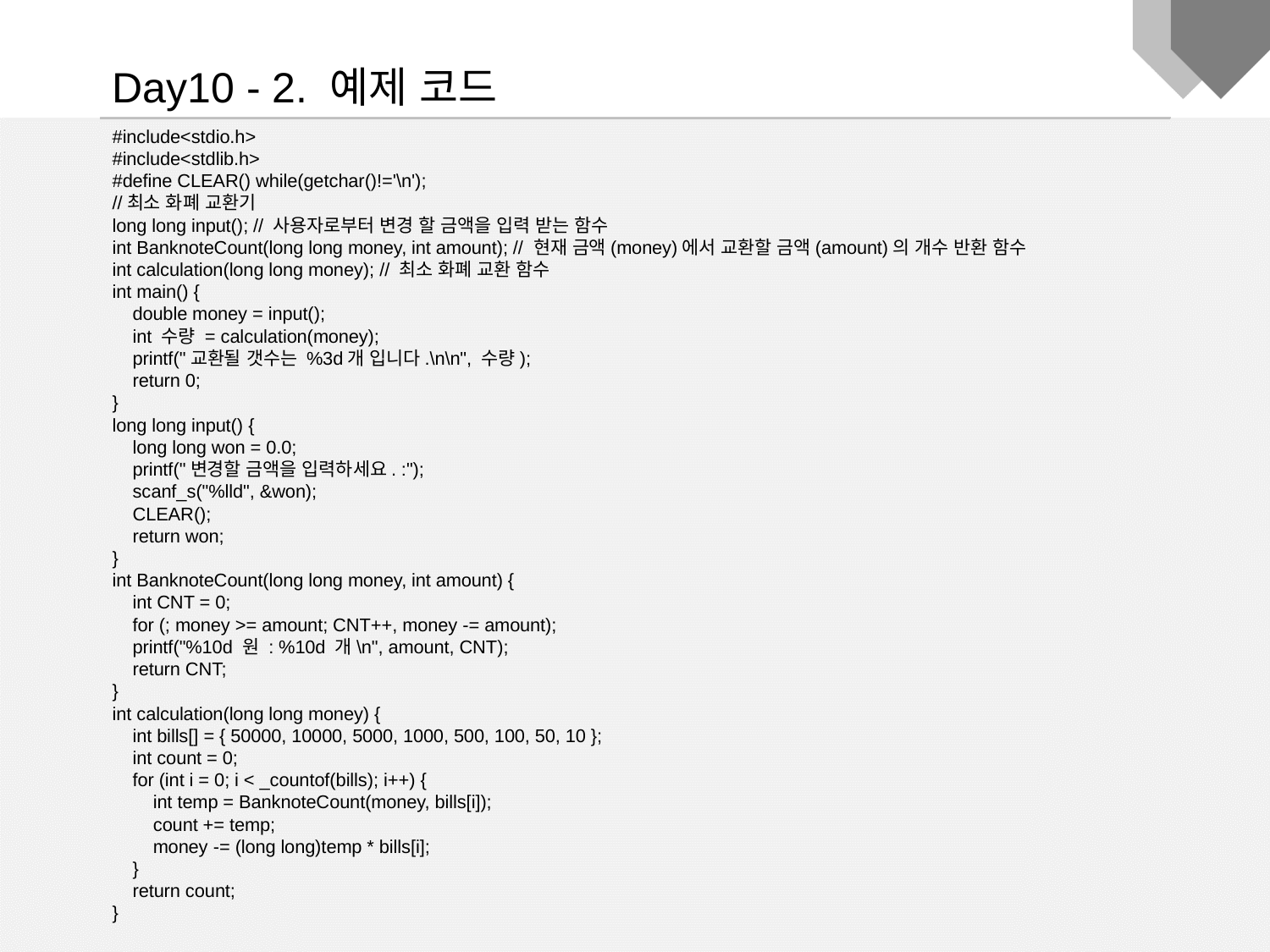

Day10 - 2. 예제 코드
#include<stdio.h>
#include<stdlib.h>
#define CLEAR() while(getchar()!='\n');
//최소 화폐 교환기
long long input(); // 사용자로부터 변경 할 금액을 입력 받는 함수
int BanknoteCount(long long money, int amount); // 현재 금액(money)에서 교환할 금액(amount)의 개수 반환 함수
int calculation(long long money); // 최소 화폐 교환 함수
int main() {
    double money = input();
    int 수량 = calculation(money);
    printf("교환될 갯수는 %3d개 입니다.\n\n", 수량);
    return 0;
}
long long input() {
    long long won = 0.0;
    printf("변경할 금액을 입력하세요. :");
    scanf_s("%lld", &won);
    CLEAR();
    return won;
}
int BanknoteCount(long long money, int amount) {
    int CNT = 0;
    for (; money >= amount; CNT++, money -= amount);
    printf("%10d 원 : %10d 개\n", amount, CNT);
    return CNT;
}
int calculation(long long money) {
    int bills[] = { 50000, 10000, 5000, 1000, 500, 100, 50, 10 };
    int count = 0;
    for (int i = 0; i < _countof(bills); i++) {
        int temp = BanknoteCount(money, bills[i]);
        count += temp;
        money -= (long long)temp * bills[i];
    }
    return count;
}